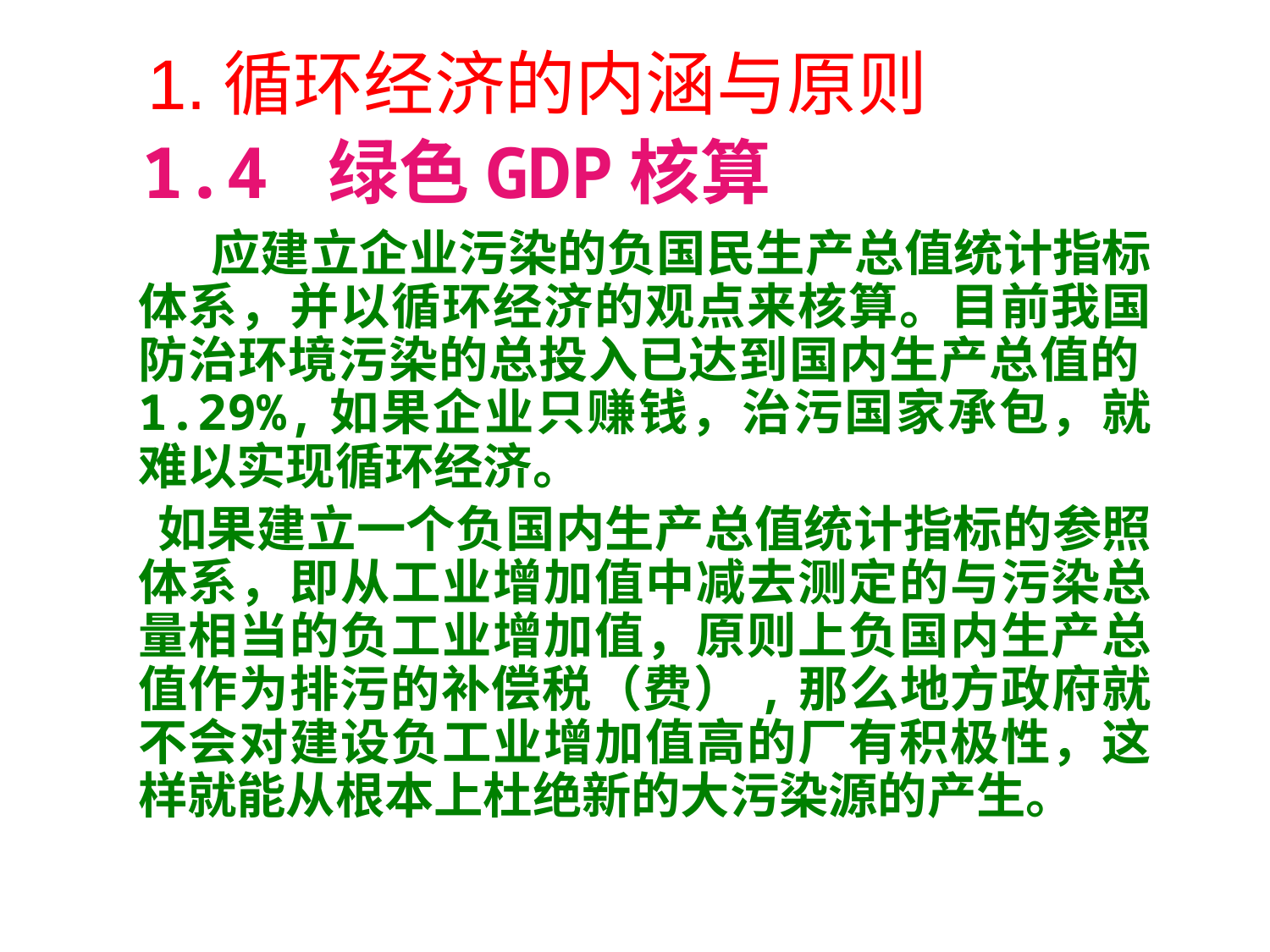

1.循环经济的内涵与原则
# 1.4 绿色GDP核算
           应建立企业污染的负国民生产总值统计指标体系，并以循环经济的观点来核算。目前我国防治环境污染的总投入已达到国内生产总值的1.29%,如果企业只赚钱，治污国家承包，就难以实现循环经济。
      如果建立一个负国内生产总值统计指标的参照体系，即从工业增加值中减去测定的与污染总量相当的负工业增加值，原则上负国内生产总值作为排污的补偿税（费）,那么地方政府就不会对建设负工业增加值高的厂有积极性，这样就能从根本上杜绝新的大污染源的产生。